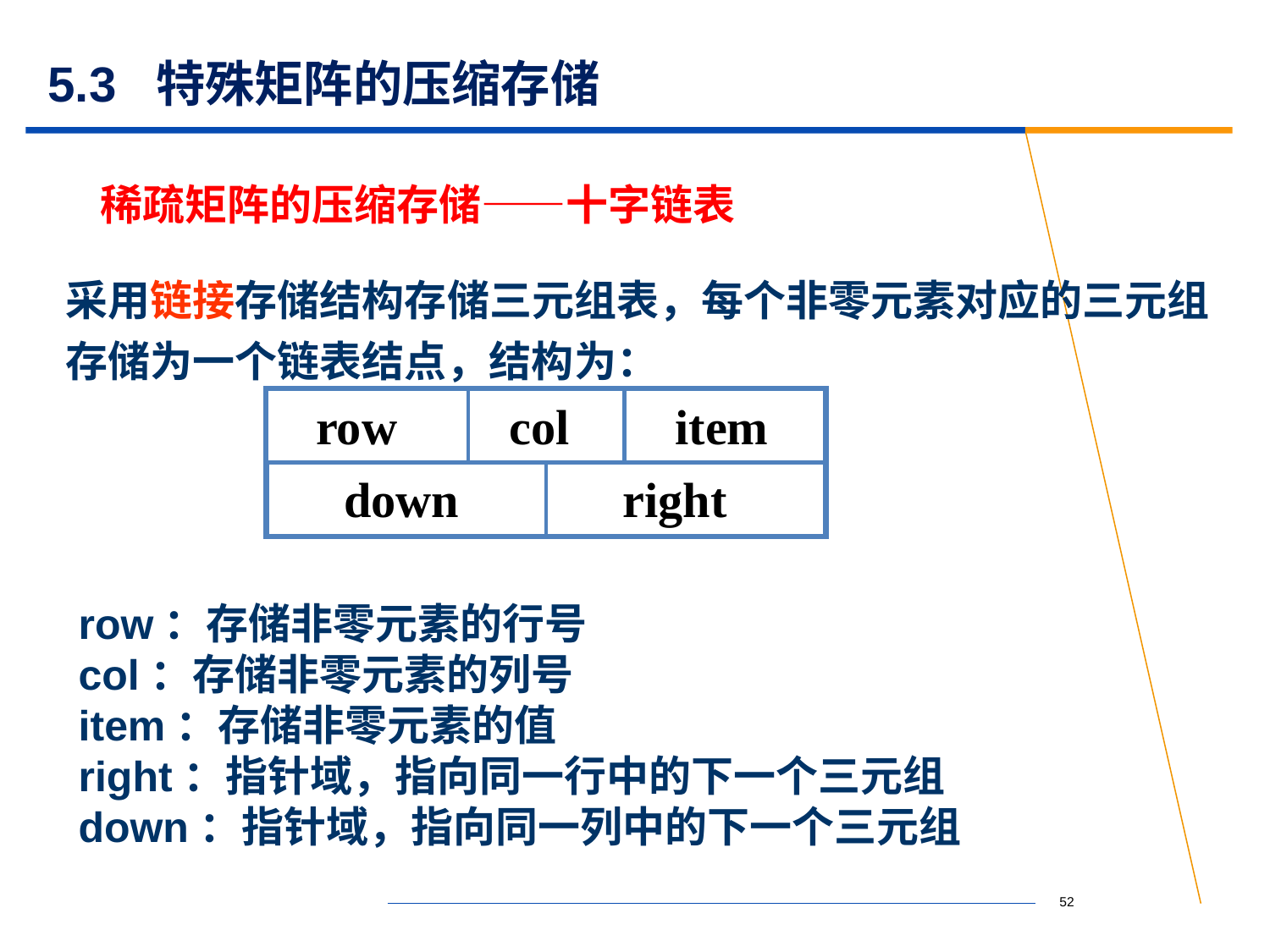

# 5.3  特殊矩阵的压缩存储
稀疏矩阵的压缩存储——十字链表
采用链接存储结构存储三元组表，每个非零元素对应的三元组存储为一个链表结点，结构为：

row

col

item

down

right

row：存储非零元素的行号
col：存储非零元素的列号
item：存储非零元素的值
right：指针域，指向同一行中的下一个三元组
down：指针域，指向同一列中的下一个三元组